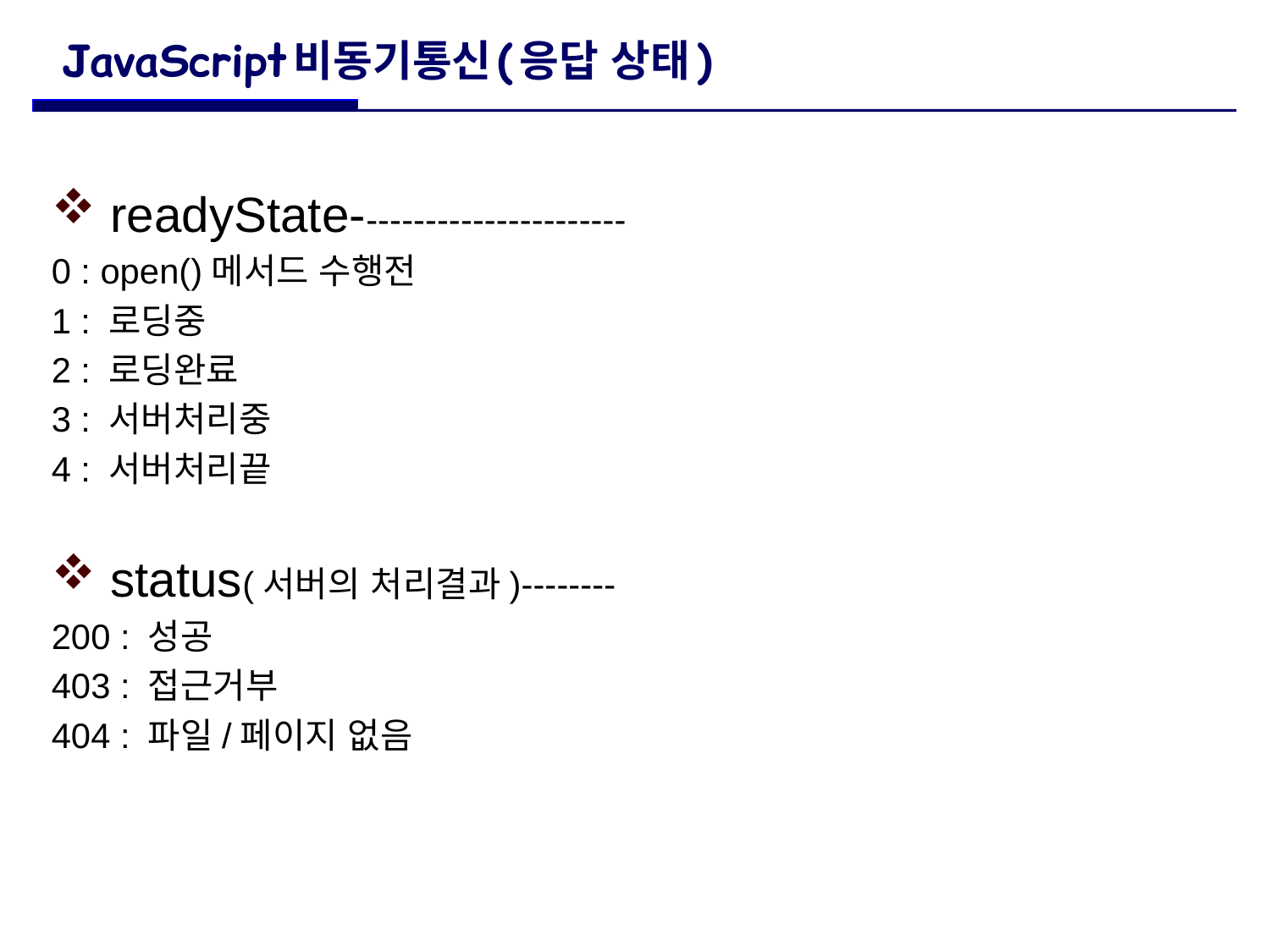

# JavaScript비동기통신(응답 상태)
 readyState-----------------------
0 : open()메서드 수행전
1 : 로딩중
2 : 로딩완료
3 : 서버처리중
4 : 서버처리끝

 status(서버의 처리결과)--------
200 : 성공
403 : 접근거부
404 : 파일/페이지 없음